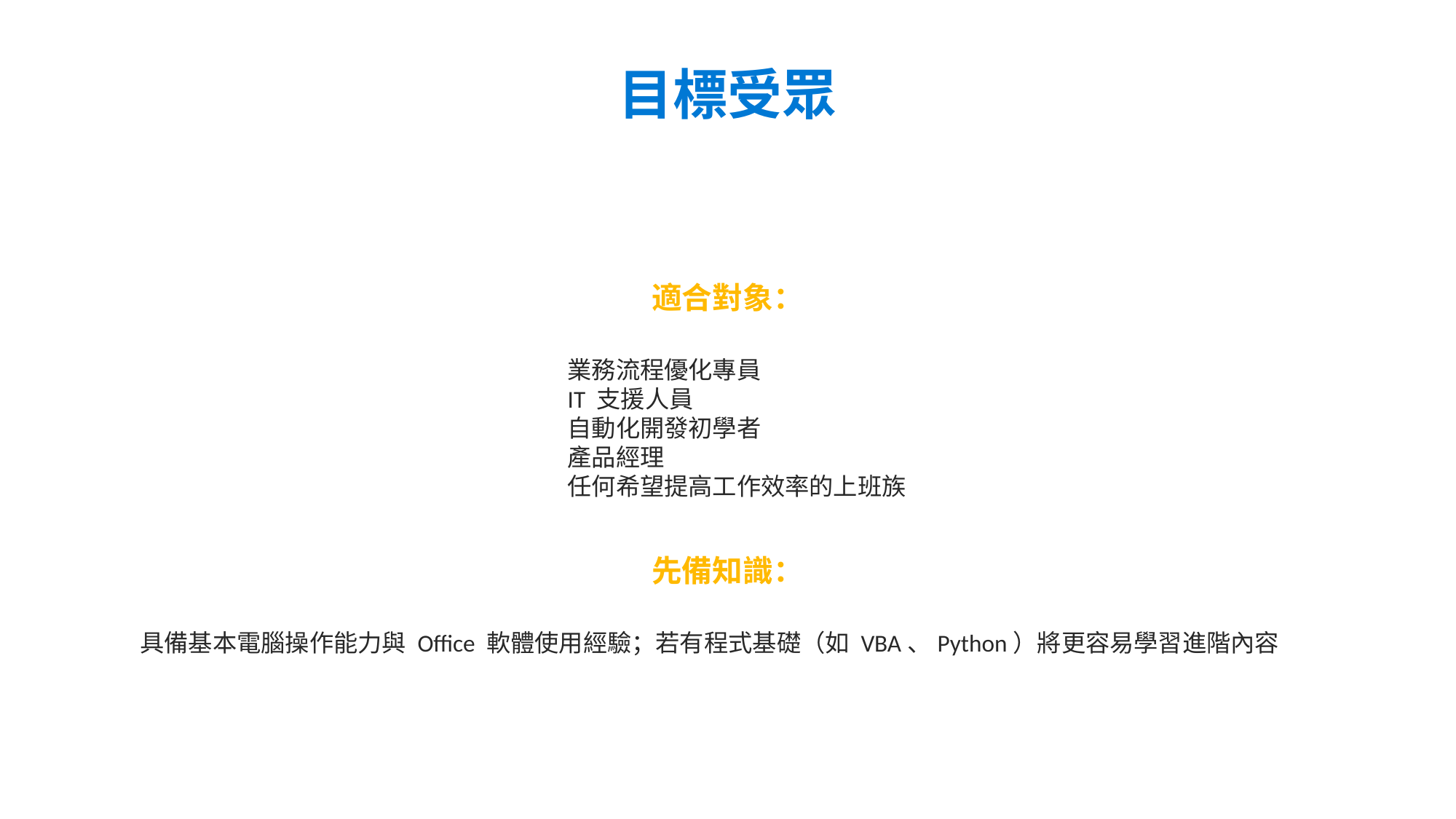

目標受眾
適合對象：
業務流程優化專員
IT 支援人員
自動化開發初學者
產品經理
任何希望提高工作效率的上班族
先備知識：
具備基本電腦操作能力與 Office 軟體使用經驗；若有程式基礎（如 VBA、Python）將更容易學習進階內容